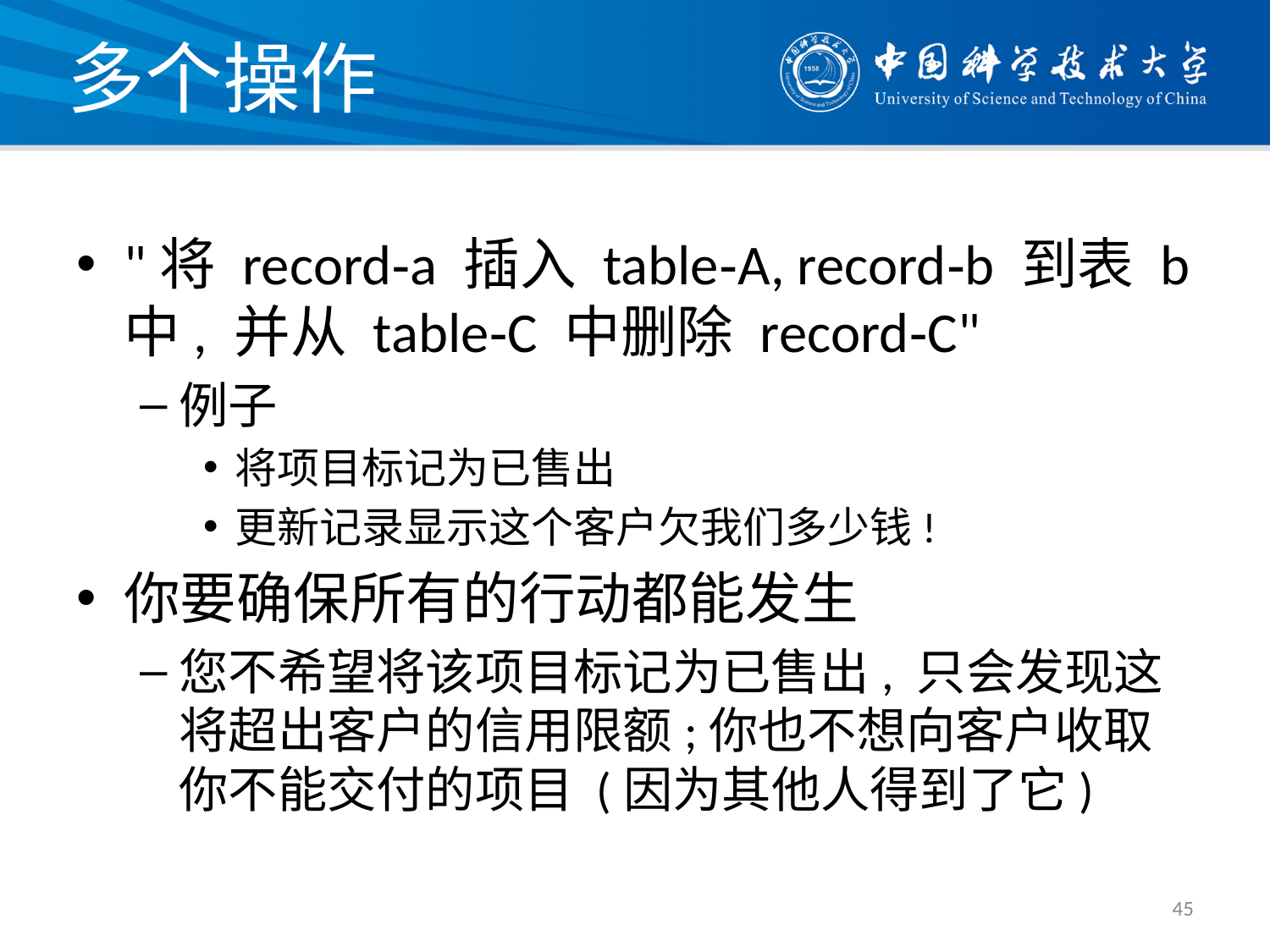

# 多个操作
"将 record‐a 插入 table‐A, record‐b 到表 b 中, 并从 table‐C 中删除 record‐C"
例子
将项目标记为已售出
更新记录显示这个客户欠我们多少钱!
你要确保所有的行动都能发生
您不希望将该项目标记为已售出, 只会发现这将超出客户的信用限额;你也不想向客户收取你不能交付的项目 (因为其他人得到了它)
45